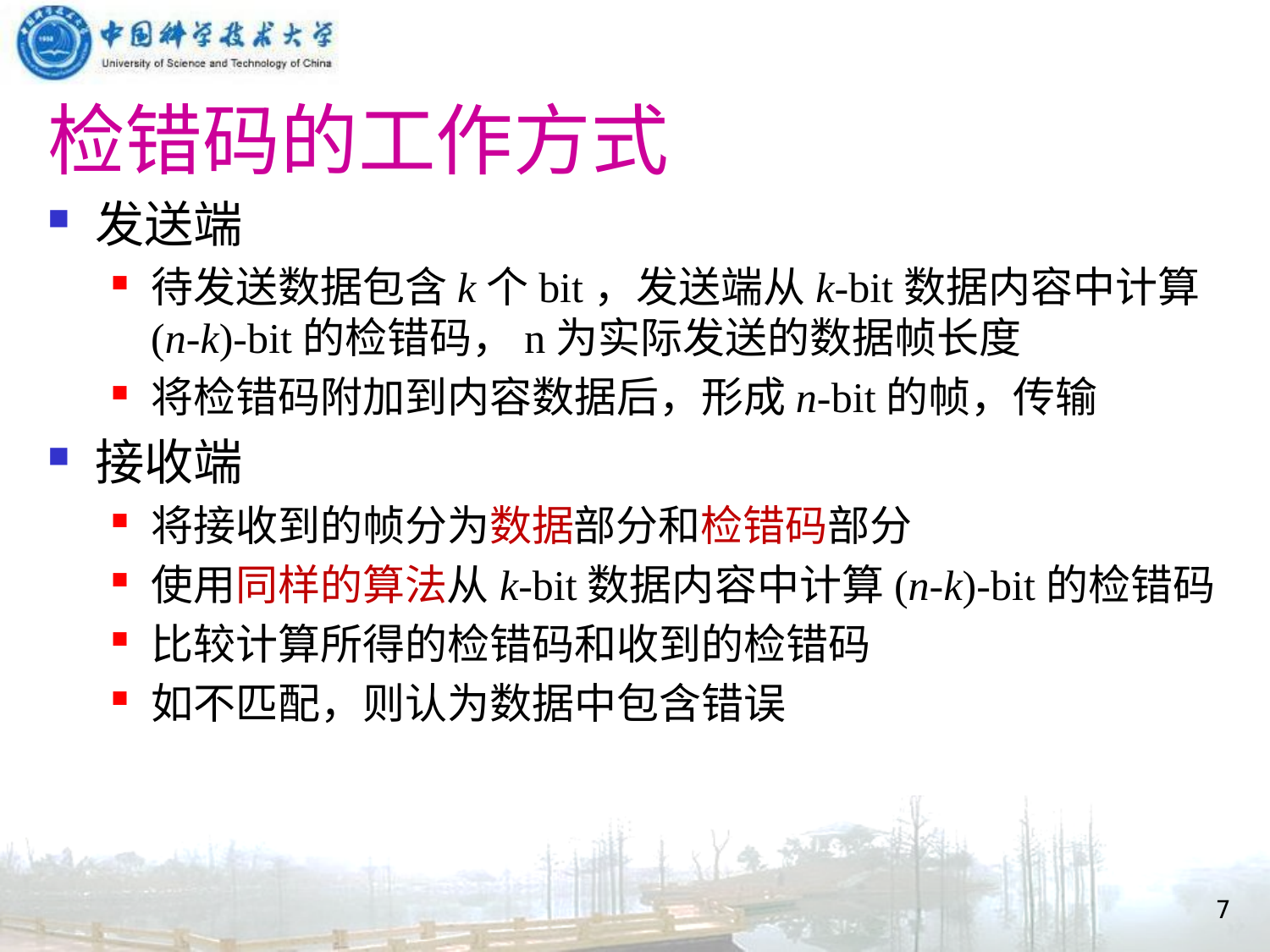

# 检错码的工作方式
发送端
待发送数据包含k个bit，发送端从k-bit数据内容中计算
(n-k)-bit的检错码，n为实际发送的数据帧长度
将检错码附加到内容数据后，形成n-bit的帧，传输
接收端
将接收到的帧分为数据部分和检错码部分
使用同样的算法从k-bit数据内容中计算(n-k)-bit的检错码
比较计算所得的检错码和收到的检错码
如不匹配，则认为数据中包含错误
7